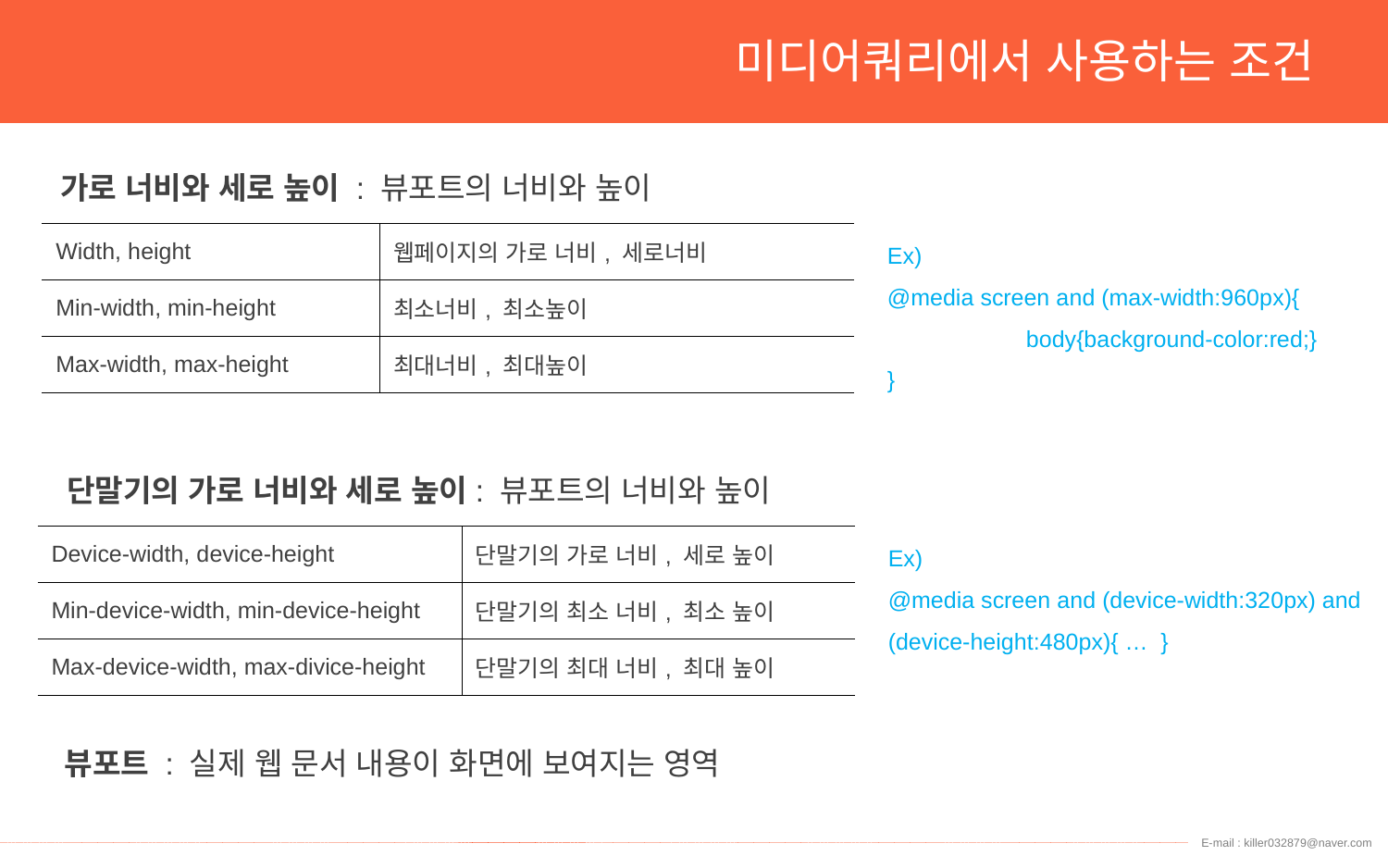

미디어쿼리에서 사용하는 조건
가로 너비와 세로 높이 : 뷰포트의 너비와 높이
Ex)
@media screen and (max-width:960px){
	body{background-color:red;}
}
| Width, height | 웹페이지의 가로 너비, 세로너비 |
| --- | --- |
| Min-width, min-height | 최소너비, 최소높이 |
| Max-width, max-height | 최대너비, 최대높이 |
단말기의 가로 너비와 세로 높이: 뷰포트의 너비와 높이
Ex)
@media screen and (device-width:320px) and
(device-height:480px){ …  }
| Device-width, device-height | 단말기의 가로 너비, 세로 높이 |
| --- | --- |
| Min-device-width, min-device-height | 단말기의 최소 너비, 최소 높이 |
| Max-device-width, max-divice-height | 단말기의 최대 너비, 최대 높이 |
뷰포트 : 실제 웹 문서 내용이 화면에 보여지는 영역